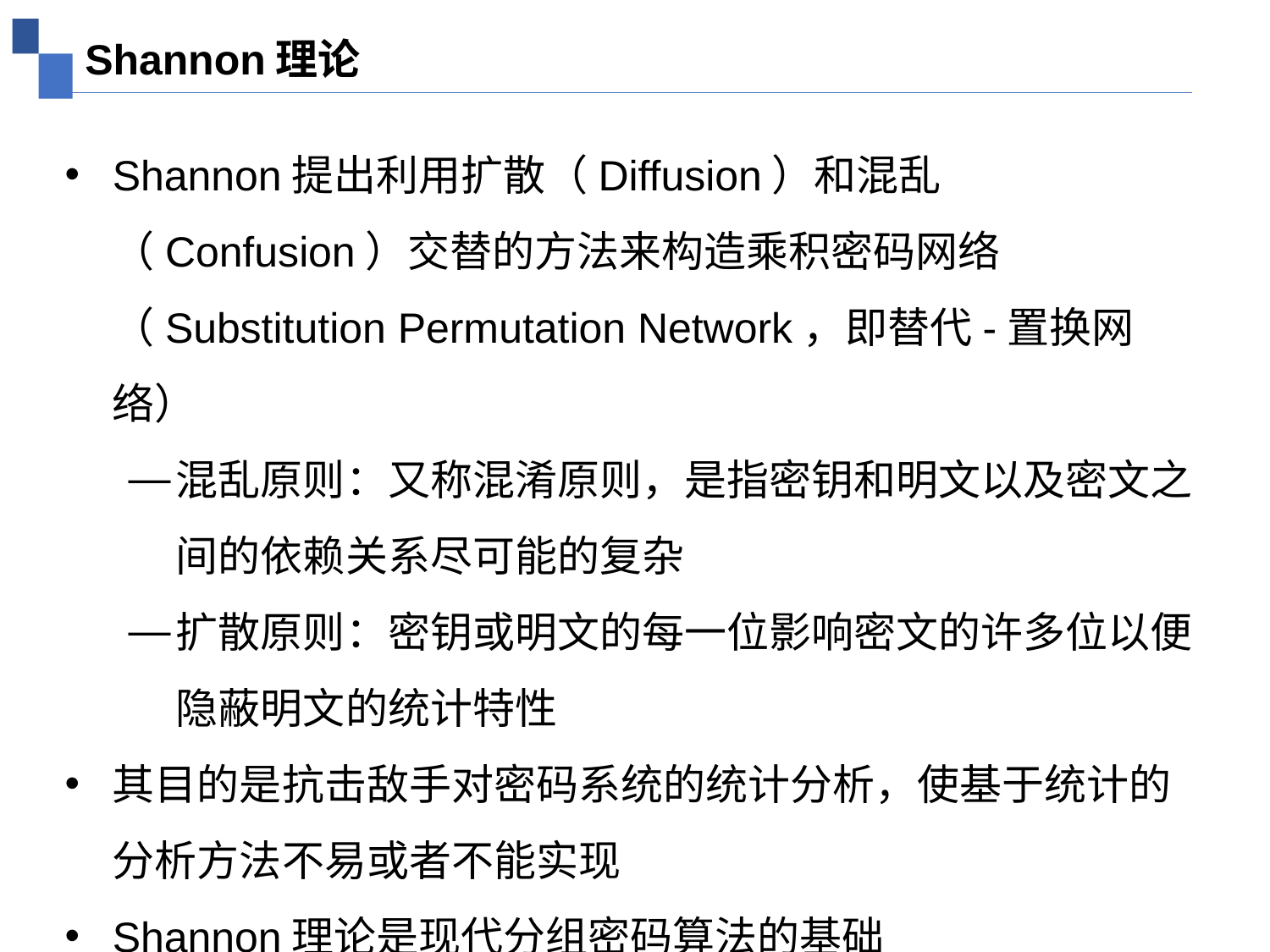

Shannon理论
Shannon提出利用扩散（Diffusion）和混乱（Confusion）交替的方法来构造乘积密码网络（Substitution Permutation Network，即替代-置换网络）
混乱原则：又称混淆原则，是指密钥和明文以及密文之间的依赖关系尽可能的复杂
扩散原则：密钥或明文的每一位影响密文的许多位以便隐蔽明文的统计特性
其目的是抗击敌手对密码系统的统计分析，使基于统计的分析方法不易或者不能实现
Shannon理论是现代分组密码算法的基础
7